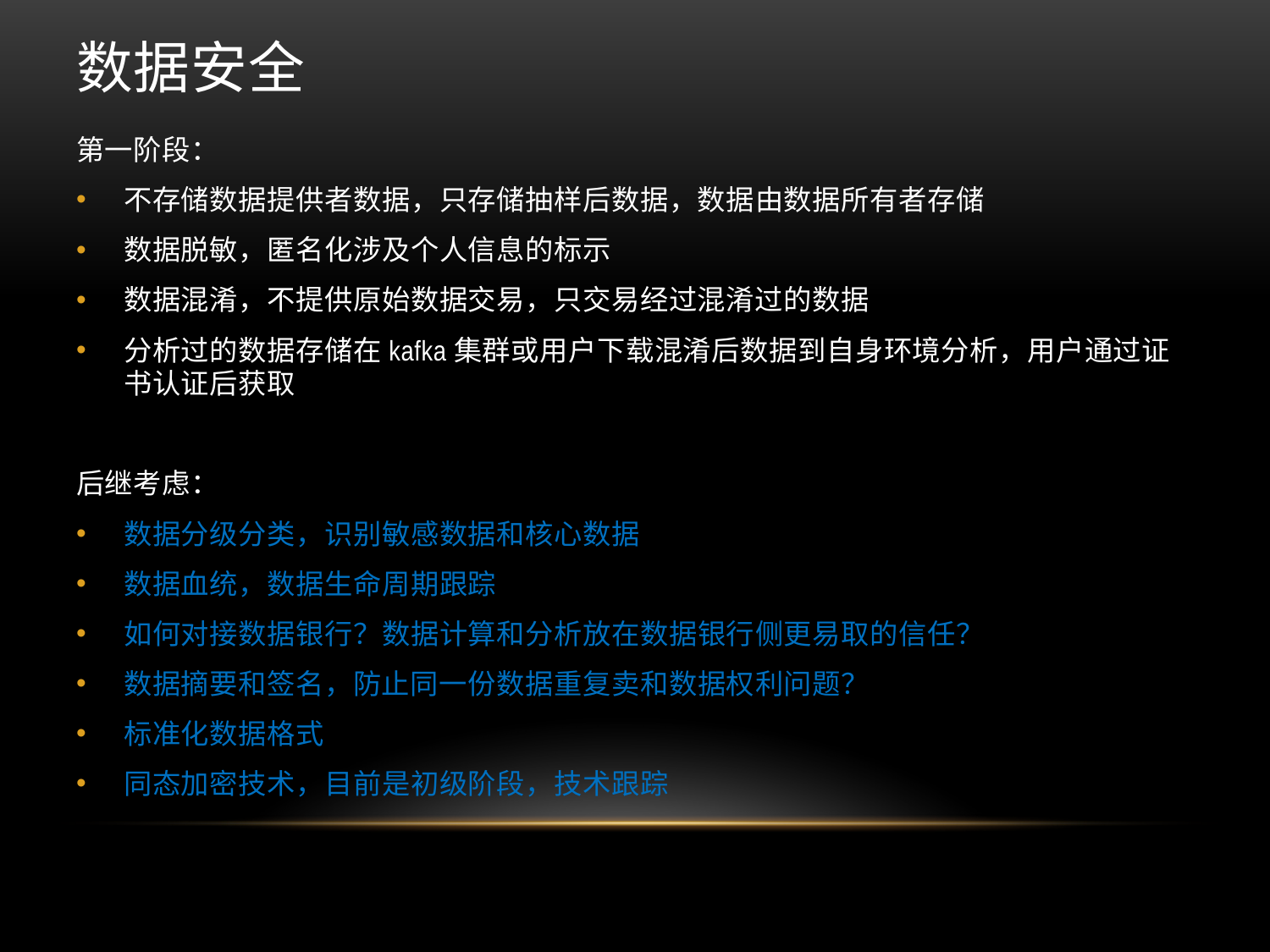

# 数据安全
第一阶段：
不存储数据提供者数据，只存储抽样后数据，数据由数据所有者存储
数据脱敏，匿名化涉及个人信息的标示
数据混淆，不提供原始数据交易，只交易经过混淆过的数据
分析过的数据存储在kafka集群或用户下载混淆后数据到自身环境分析，用户通过证书认证后获取

后继考虑：
数据分级分类，识别敏感数据和核心数据
数据血统，数据生命周期跟踪
如何对接数据银行？数据计算和分析放在数据银行侧更易取的信任？
数据摘要和签名，防止同一份数据重复卖和数据权利问题？
标准化数据格式
同态加密技术，目前是初级阶段，技术跟踪